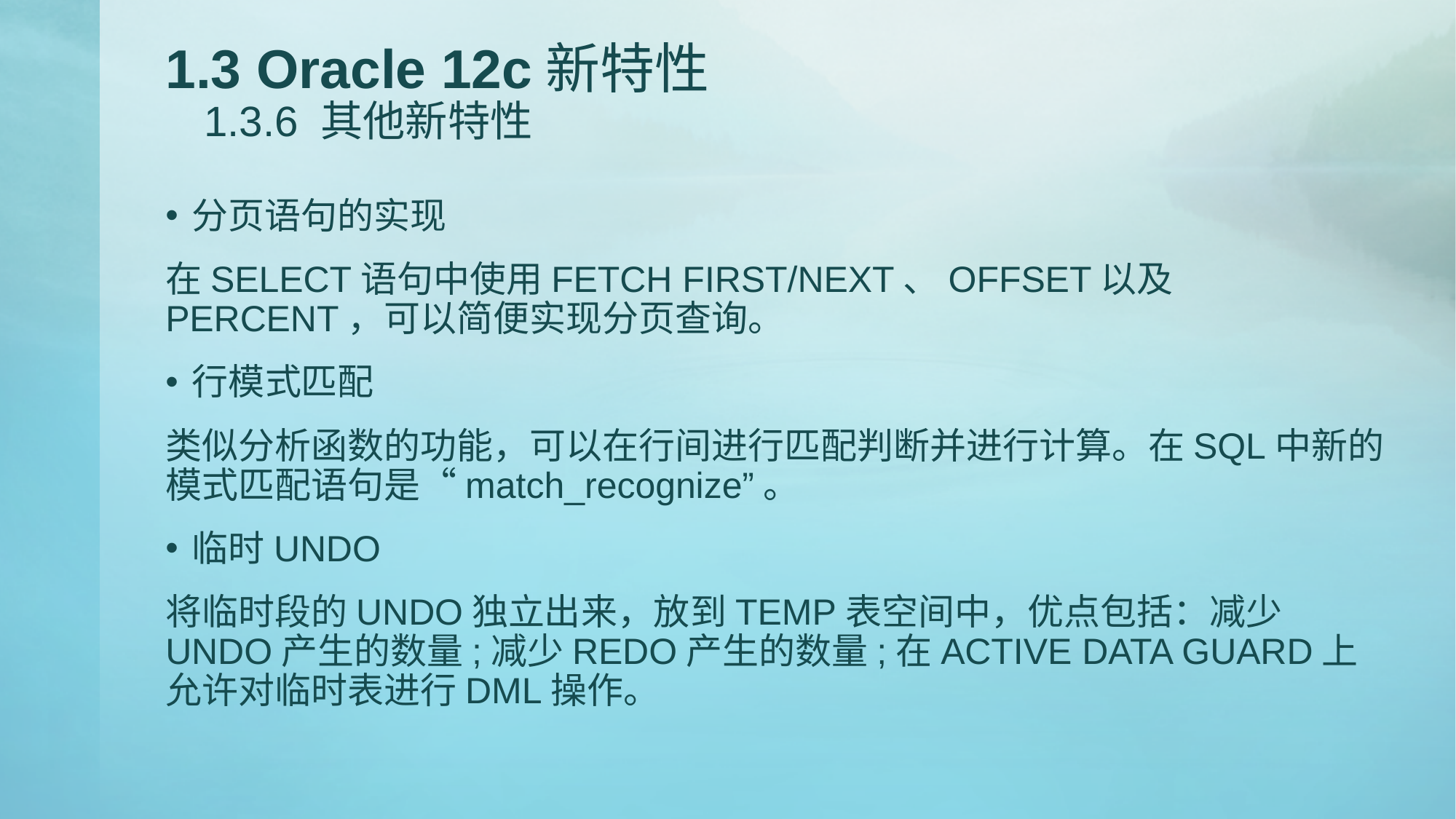

# 1.3 Oracle 12c新特性 1.3.6 其他新特性
分页语句的实现
在SELECT语句中使用FETCH FIRST/NEXT、OFFSET以及PERCENT，可以简便实现分页查询。
行模式匹配
类似分析函数的功能，可以在行间进行匹配判断并进行计算。在SQL中新的模式匹配语句是“match_recognize”。
临时UNDO
将临时段的UNDO独立出来，放到TEMP表空间中，优点包括：减少UNDO产生的数量;减少REDO产生的数量;在ACTIVE DATA GUARD上允许对临时表进行DML操作。